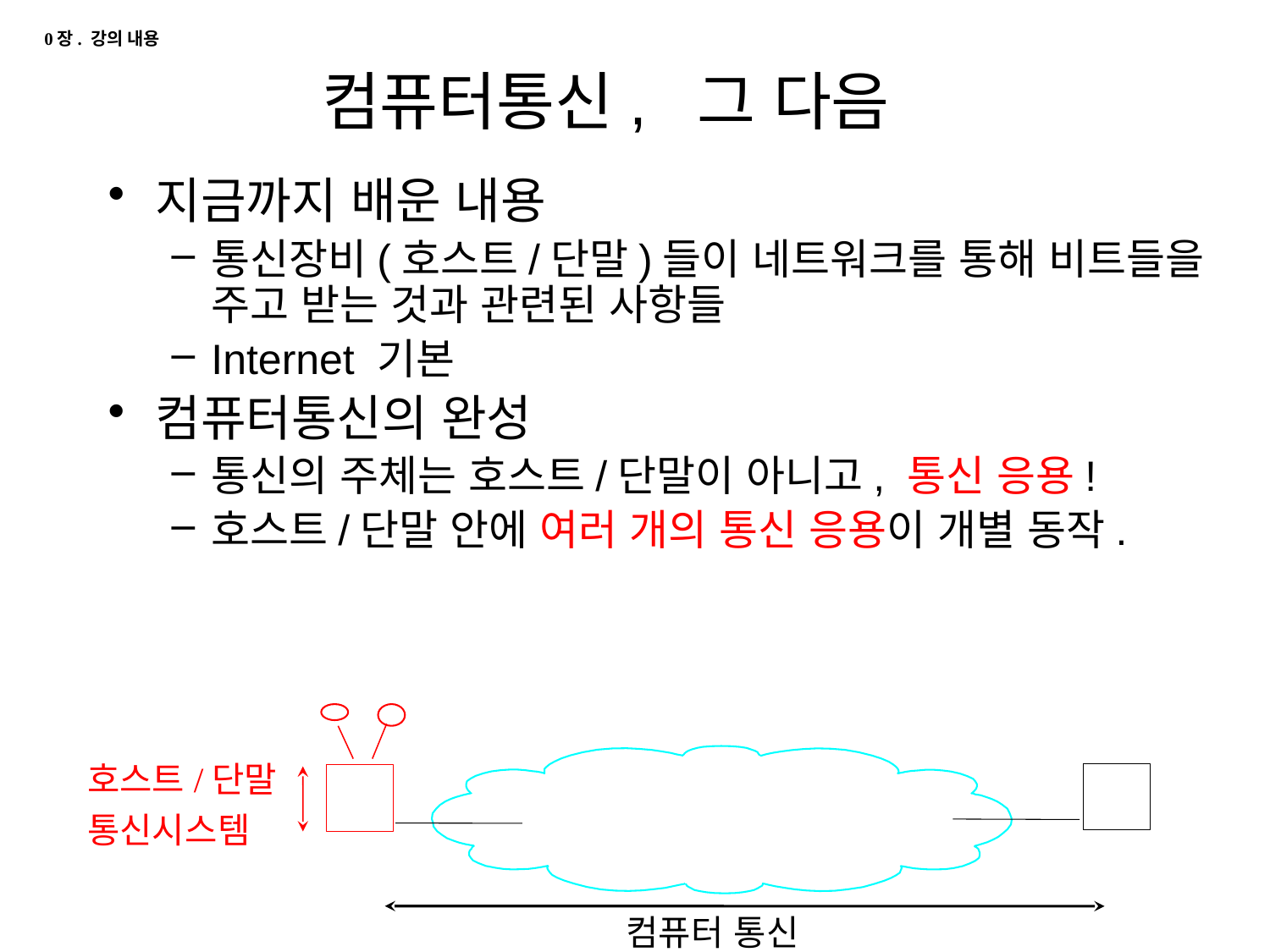

0장. 강의 내용
# 컴퓨터통신,  그 다음
지금까지 배운 내용
통신장비(호스트/단말)들이 네트워크를 통해 비트들을 주고 받는 것과 관련된 사항들
Internet 기본
컴퓨터통신의 완성
통신의 주체는 호스트/단말이 아니고, 통신 응용!
호스트/단말 안에 여러 개의 통신 응용이 개별 동작.

호스트/단말
통신시스템

컴퓨터 통신